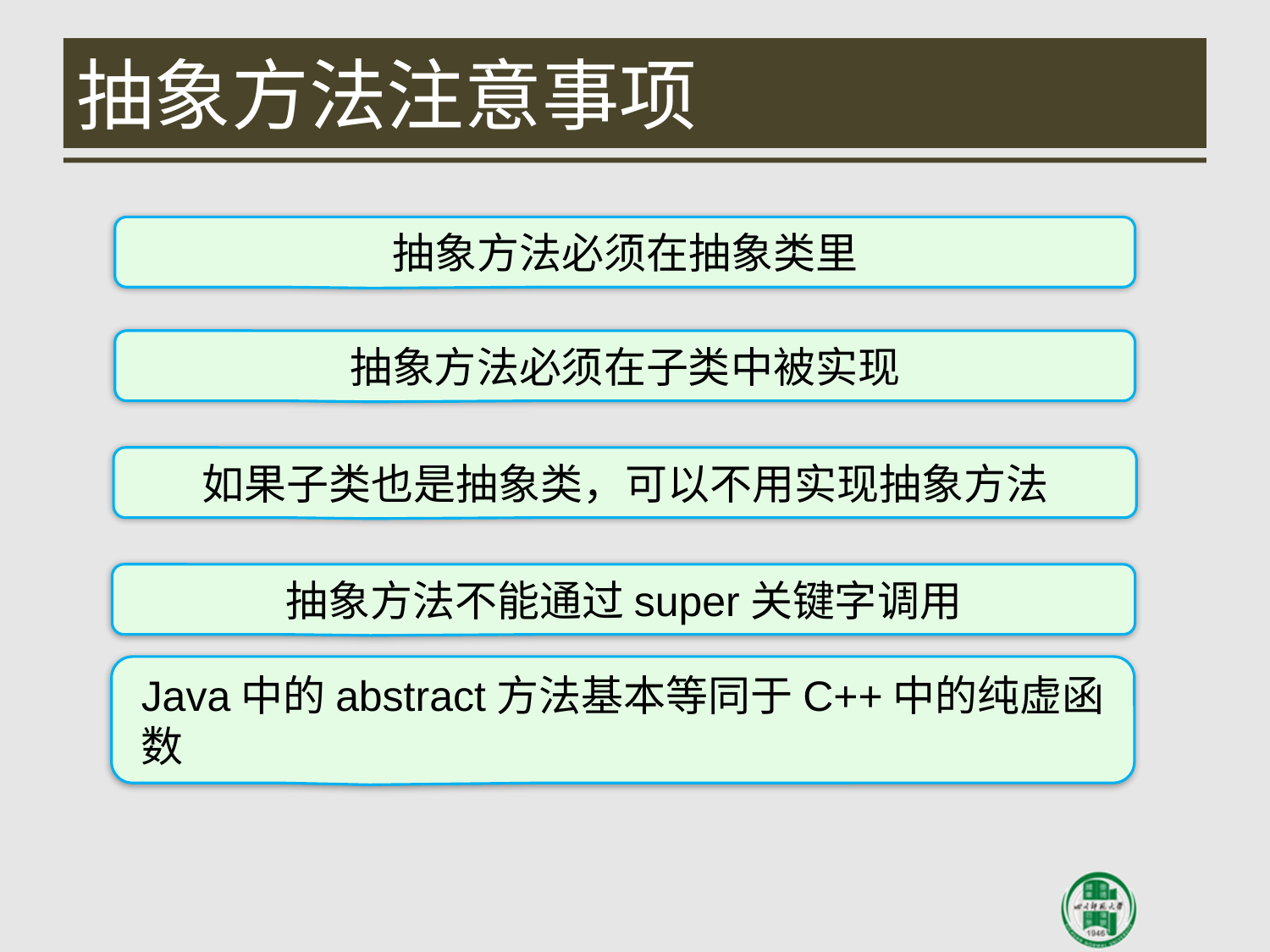

# 抽象方法注意事项
抽象方法必须在抽象类里
抽象方法必须在子类中被实现
如果子类也是抽象类，可以不用实现抽象方法
抽象方法不能通过super关键字调用
Java中的abstract方法基本等同于C++中的纯虚函数